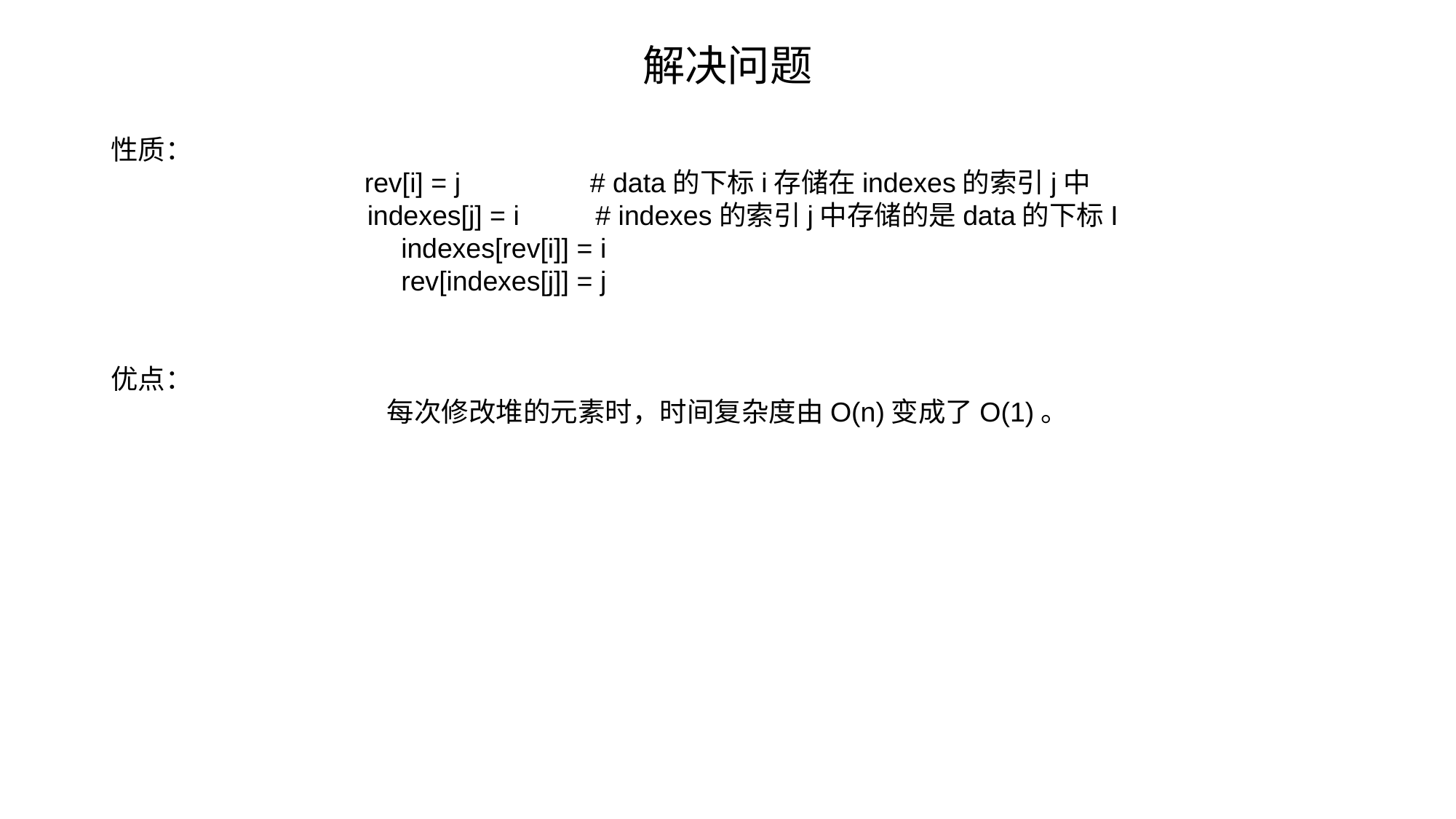

# 解决问题
性质：
rev[i] = j                 # data的下标i存储在indexes的索引j中
    indexes[j] = i          # indexes的索引j中存储的是data的下标I
                                      indexes[rev[i]] = i
                                      rev[indexes[j]] = j

优点：
每次修改堆的元素时，时间复杂度由O(n)变成了O(1)。